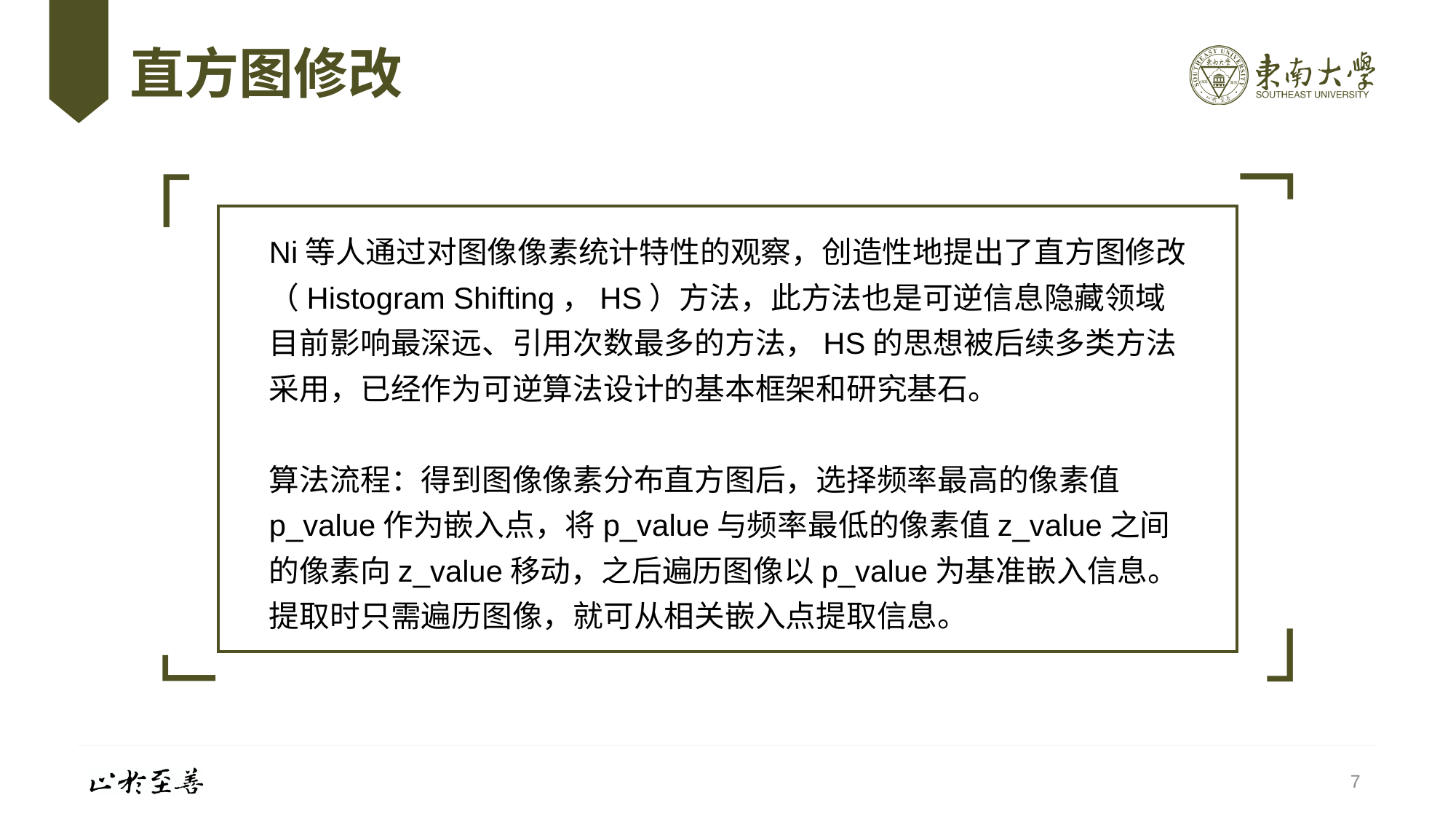

# 直方图修改
「
」

Ni等人通过对图像像素统计特性的观察，创造性地提出了直方图修改（Histogram Shifting，HS）方法，此方法也是可逆信息隐藏领域目前影响最深远、引用次数最多的方法，HS的思想被后续多类方法采用，已经作为可逆算法设计的基本框架和研究基石。

算法流程：得到图像像素分布直方图后，选择频率最高的像素值p_value作为嵌入点，将p_value与频率最低的像素值z_value之间的像素向z_value移动，之后遍历图像以p_value为基准嵌入信息。提取时只需遍历图像，就可从相关嵌入点提取信息。
「
」
7